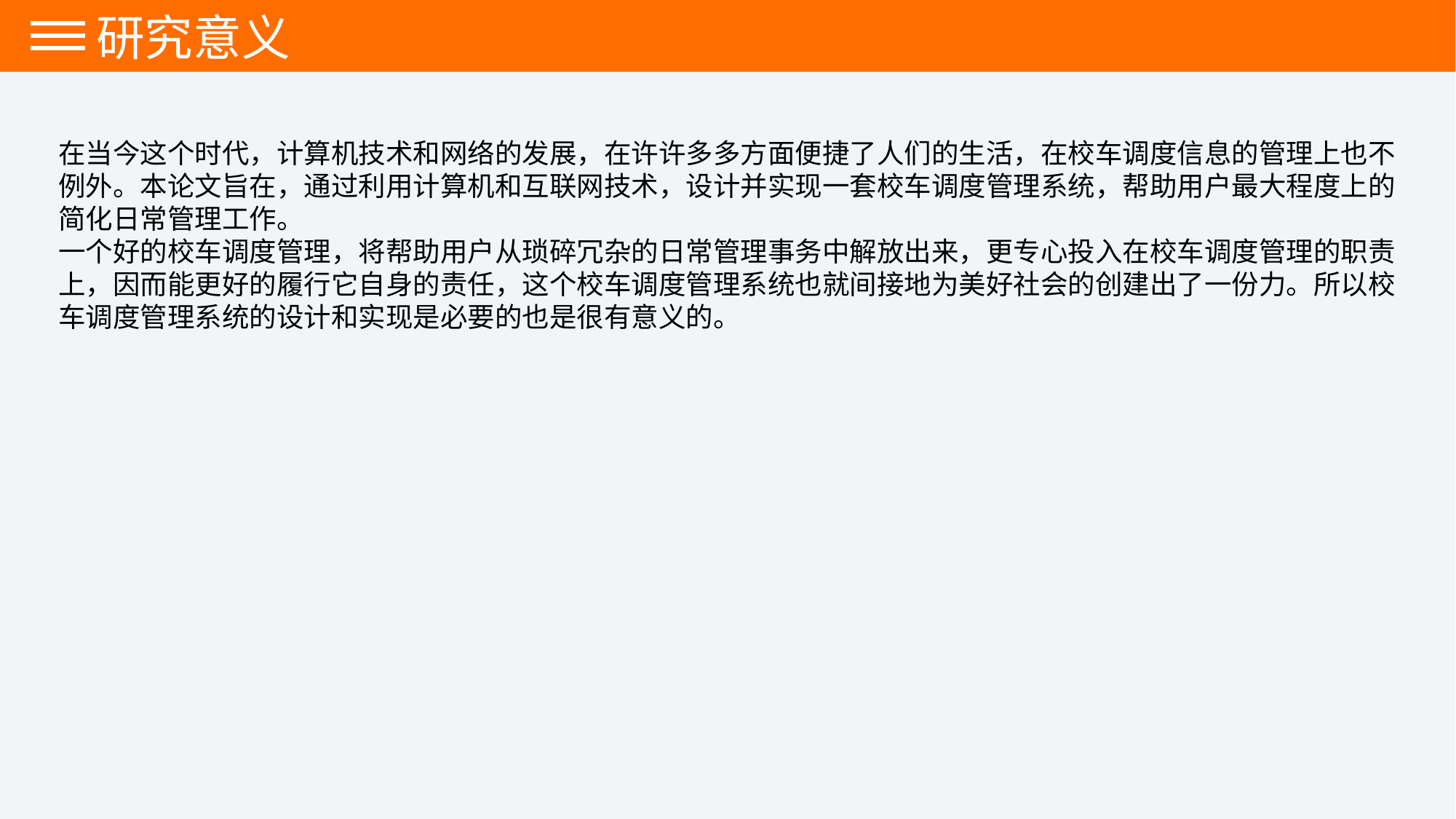

研究意义
在当今这个时代，计算机技术和网络的发展，在许许多多方面便捷了人们的生活，在校车调度信息的管理上也不例外。本论文旨在，通过利用计算机和互联网技术，设计并实现一套校车调度管理系统，帮助用户最大程度上的简化日常管理工作。
一个好的校车调度管理，将帮助用户从琐碎冗杂的日常管理事务中解放出来，更专心投入在校车调度管理的职责上，因而能更好的履行它自身的责任，这个校车调度管理系统也就间接地为美好社会的创建出了一份力。所以校车调度管理系统的设计和实现是必要的也是很有意义的。